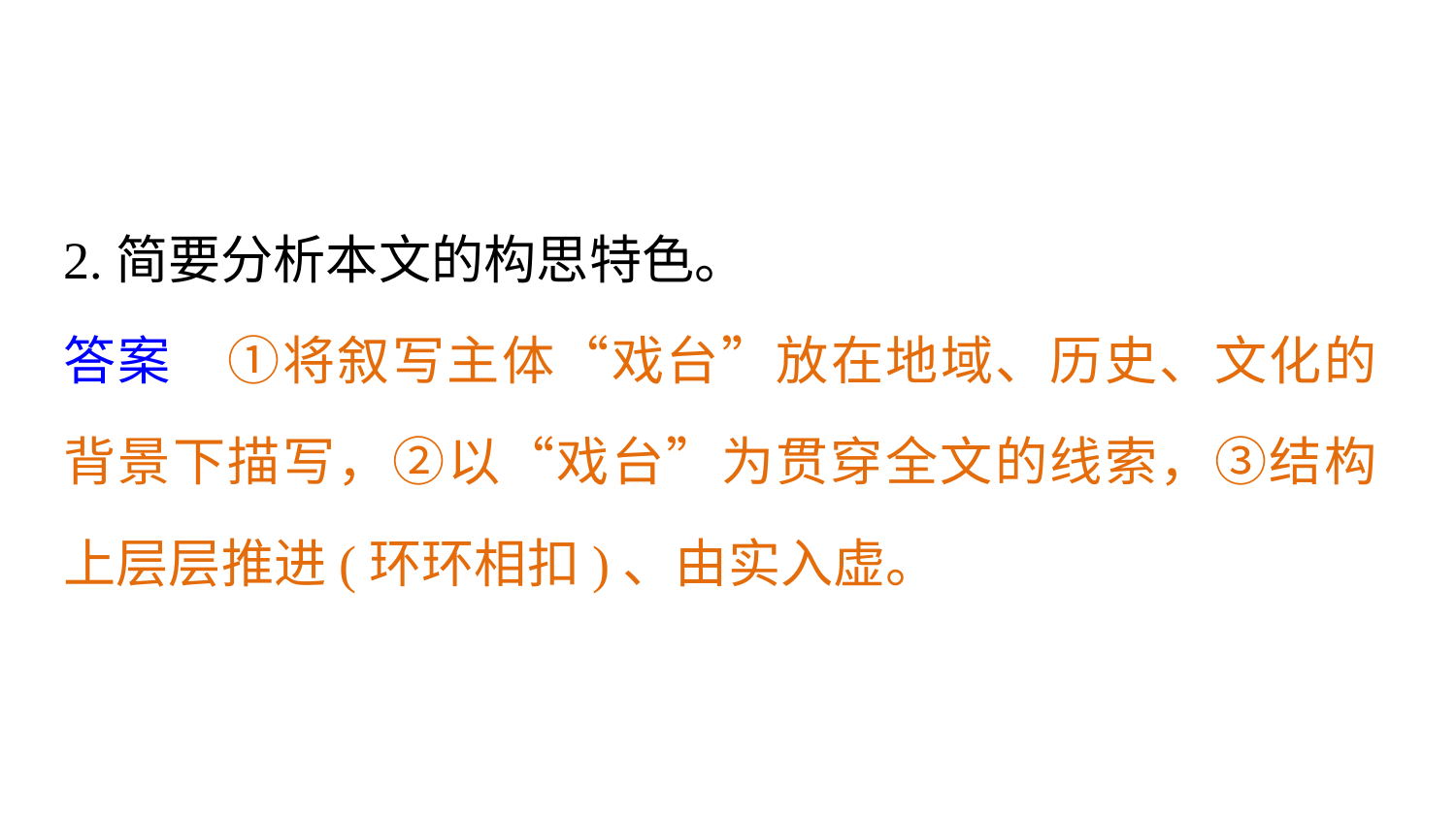

2.简要分析本文的构思特色。
答案　①将叙写主体“戏台”放在地域、历史、文化的背景下描写，②以“戏台”为贯穿全文的线索，③结构上层层推进(环环相扣)、由实入虚。